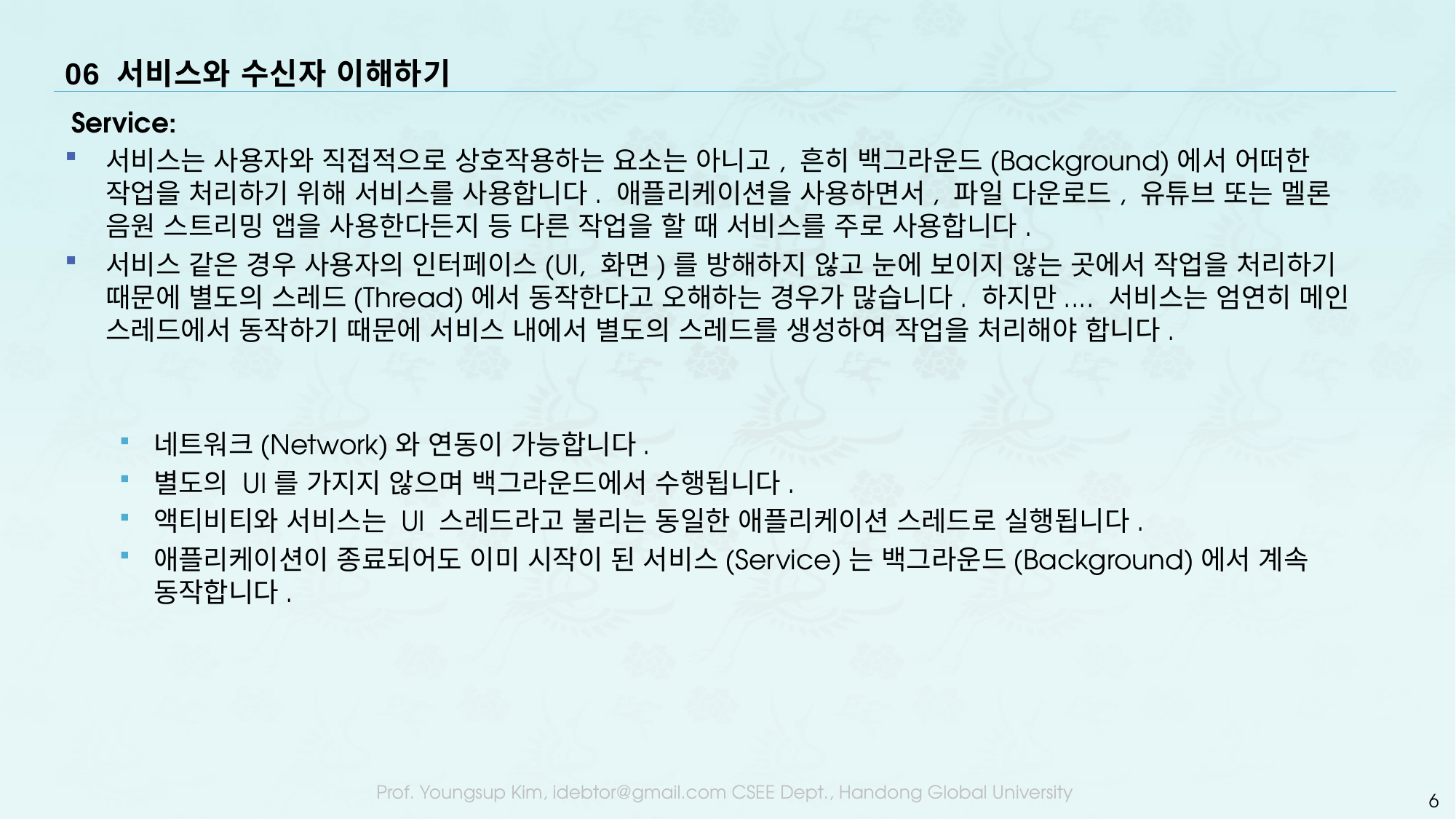

# 06 서비스와 수신자 이해하기
Service:
서비스는 사용자와 직접적으로 상호작용하는 요소는 아니고, 흔히 백그라운드(Background)에서 어떠한 작업을 처리하기 위해 서비스를 사용합니다. 애플리케이션을 사용하면서, 파일 다운로드, 유튜브 또는 멜론 음원 스트리밍 앱을 사용한다든지 등 다른 작업을 할 때 서비스를 주로 사용합니다.
서비스 같은 경우 사용자의 인터페이스(UI, 화면)를 방해하지 않고 눈에 보이지 않는 곳에서 작업을 처리하기 때문에 별도의 스레드(Thread)에서 동작한다고 오해하는 경우가 많습니다. 하지만.... 서비스는 엄연히 메인 스레드에서 동작하기 때문에 서비스 내에서 별도의 스레드를 생성하여 작업을 처리해야 합니다.

네트워크(Network)와 연동이 가능합니다.
별도의 UI를 가지지 않으며 백그라운드에서 수행됩니다.
액티비티와 서비스는 UI 스레드라고 불리는 동일한 애플리케이션 스레드로 실행됩니다.
애플리케이션이 종료되어도 이미 시작이 된 서비스(Service)는 백그라운드(Background)에서 계속 동작합니다.

6